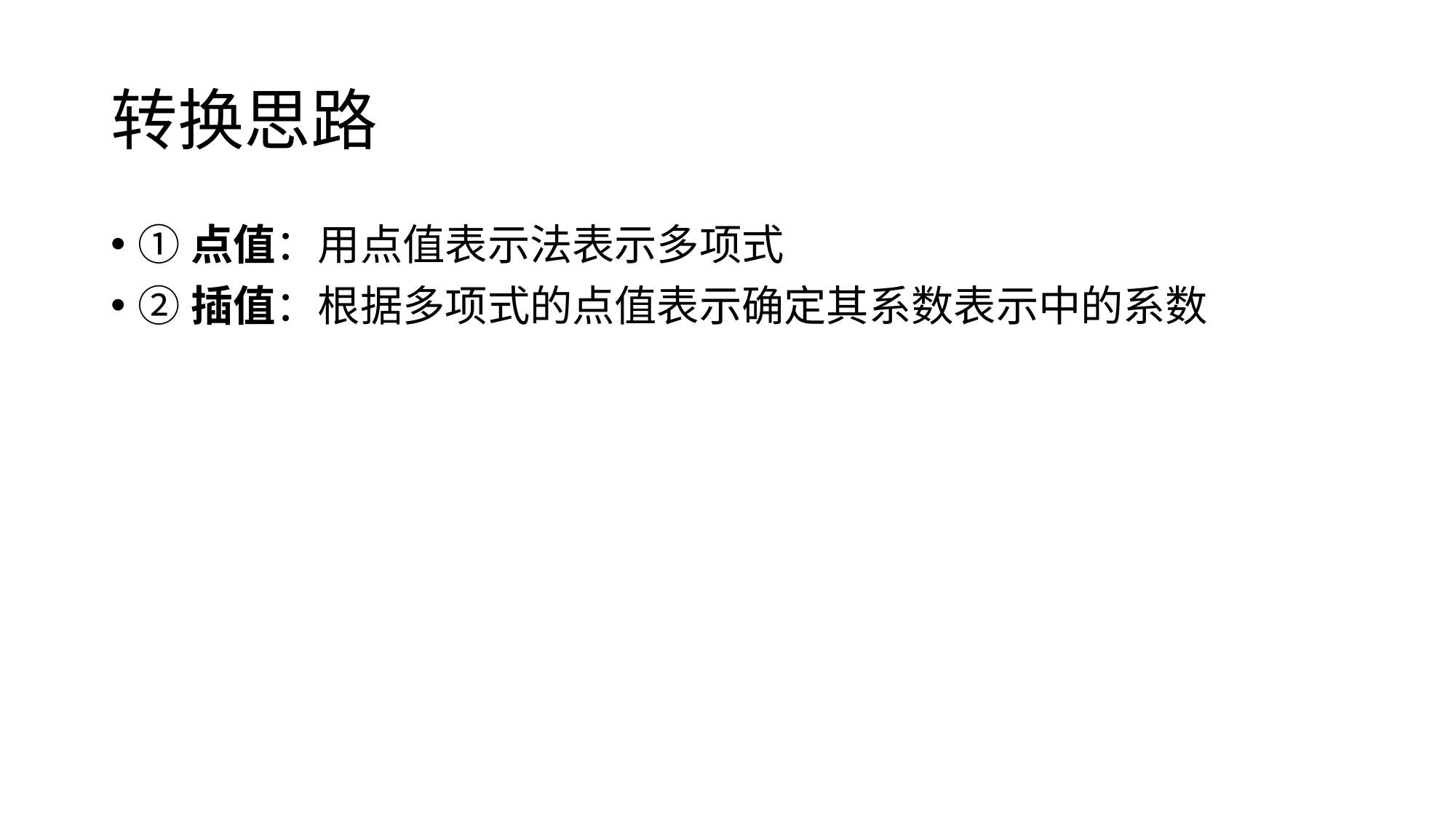

# 转换思路
①点值：用点值表示法表示多项式
②插值：根据多项式的点值表示确定其系数表示中的系数